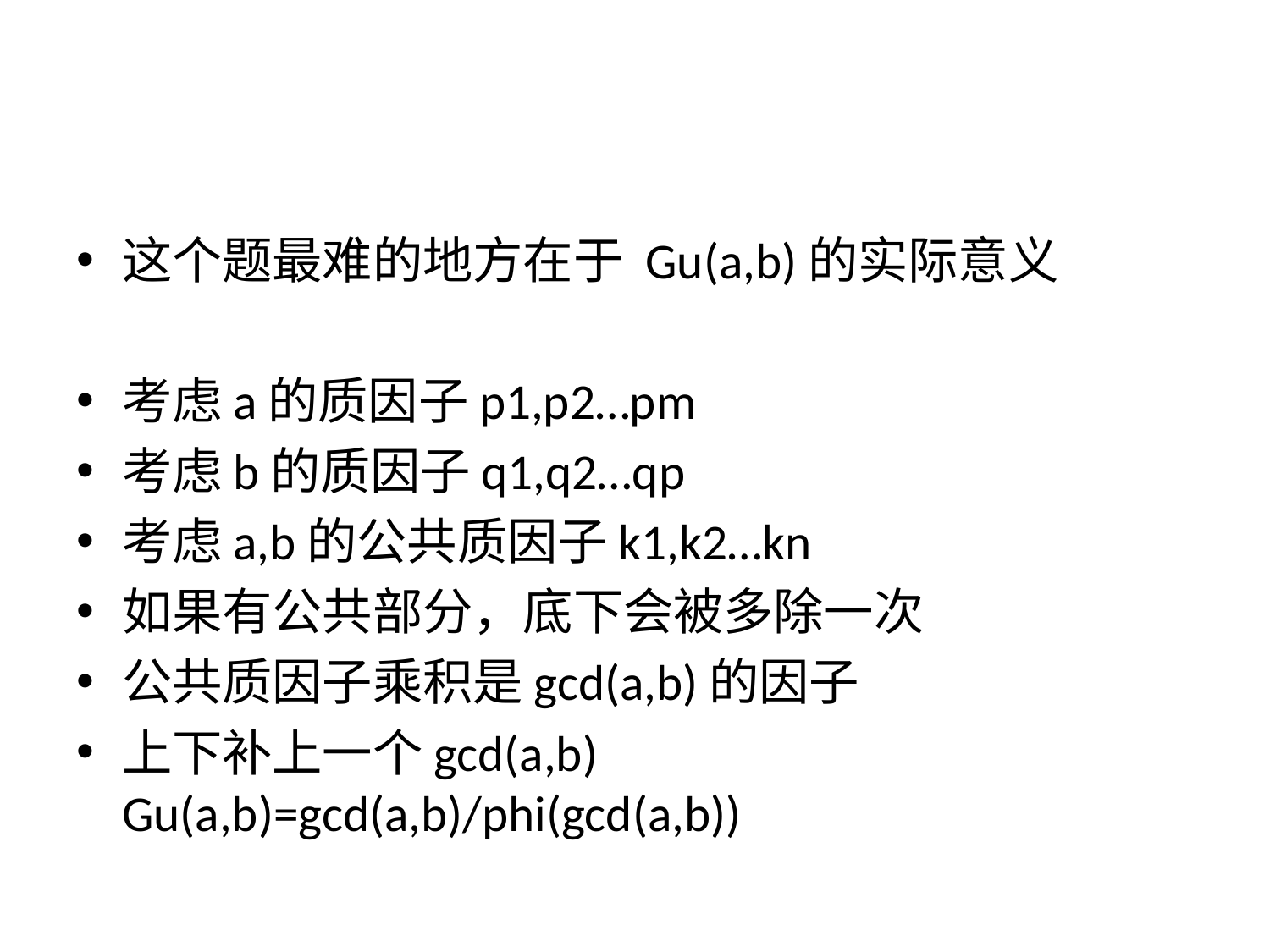

#
这个题最难的地方在于 Gu(a,b)的实际意义

考虑a的质因子p1,p2…pm
考虑b的质因子q1,q2…qp
考虑a,b的公共质因子k1,k2…kn
如果有公共部分，底下会被多除一次
公共质因子乘积是gcd(a,b)的因子
上下补上一个gcd(a,b) Gu(a,b)=gcd(a,b)/phi(gcd(a,b))